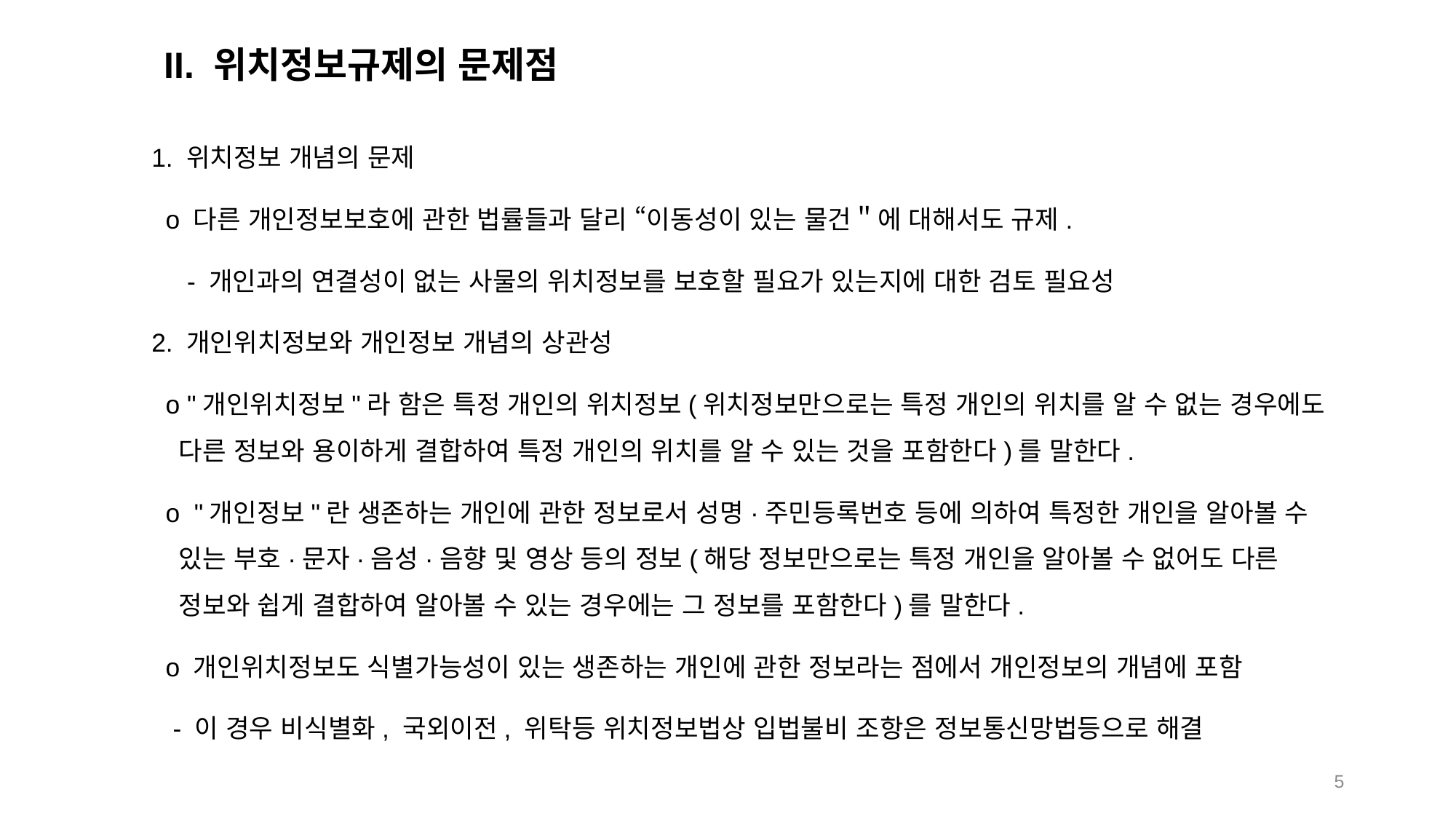

# II. 위치정보규제의 문제점
1. 위치정보 개념의 문제
  o 다른 개인정보보호에 관한 법률들과 달리 “이동성이 있는 물건＂에 대해서도 규제.
     - 개인과의 연결성이 없는 사물의 위치정보를 보호할 필요가 있는지에 대한 검토 필요성
2. 개인위치정보와 개인정보 개념의 상관성
  o "개인위치정보"라 함은 특정 개인의 위치정보(위치정보만으로는 특정 개인의 위치를 알 수 없는 경우에도 다른 정보와 용이하게 결합하여 특정 개인의 위치를 알 수 있는 것을 포함한다)를 말한다.
  o  "개인정보"란 생존하는 개인에 관한 정보로서 성명·주민등록번호 등에 의하여 특정한 개인을 알아볼 수 있는 부호·문자·음성·음향 및 영상 등의 정보(해당 정보만으로는 특정 개인을 알아볼 수 없어도 다른 정보와 쉽게 결합하여 알아볼 수 있는 경우에는 그 정보를 포함한다)를 말한다.
  o 개인위치정보도 식별가능성이 있는 생존하는 개인에 관한 정보라는 점에서 개인정보의 개념에 포함
   - 이 경우 비식별화, 국외이전, 위탁등 위치정보법상 입법불비 조항은 정보통신망법등으로 해결

5